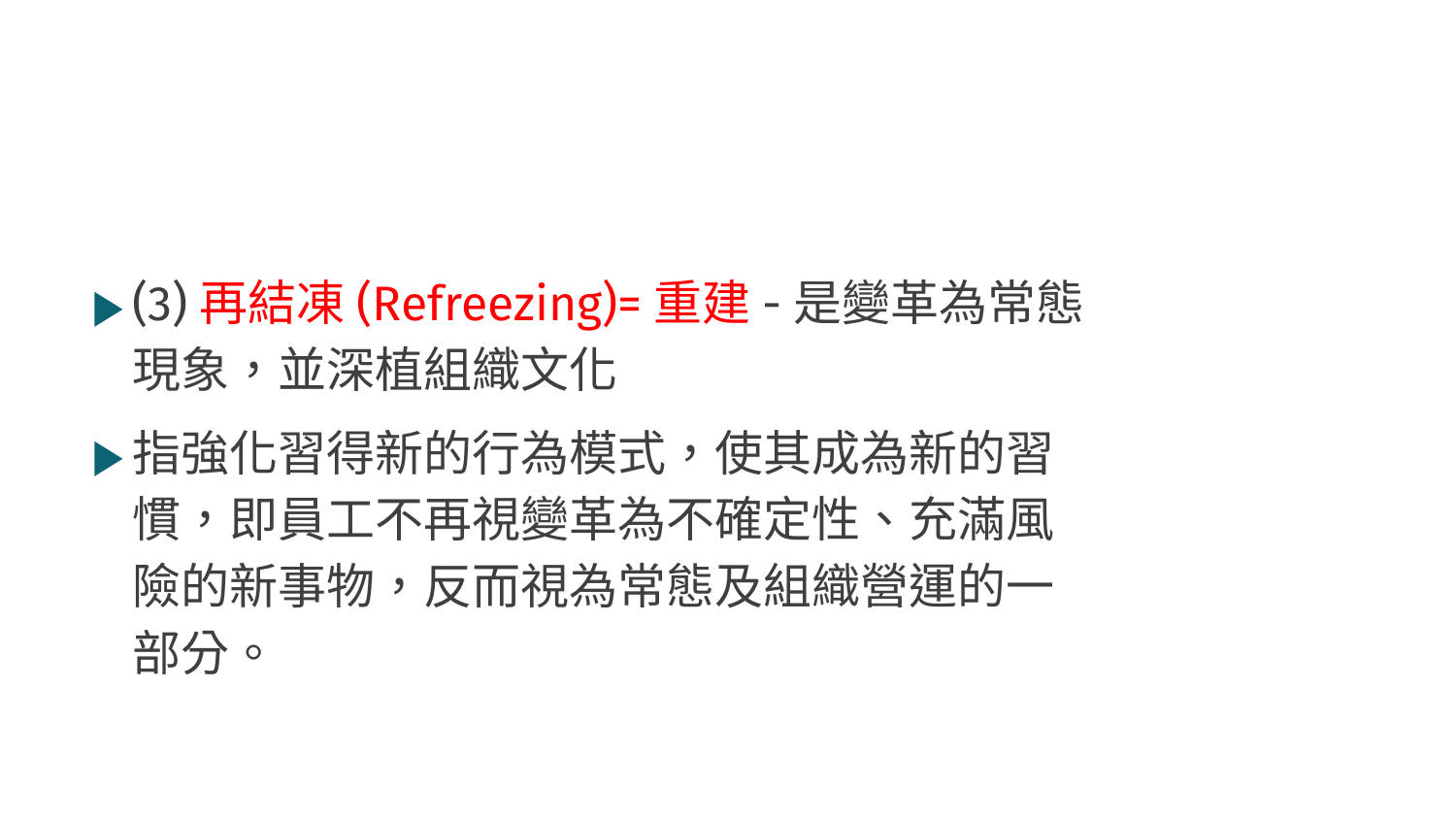

#
(3)再結凍(Refreezing)=重建-是變革為常態現象，並深植組織文化
指強化習得新的行為模式，使其成為新的習慣，即員工不再視變革為不確定性、充滿風險的新事物，反而視為常態及組織營運的一部分。